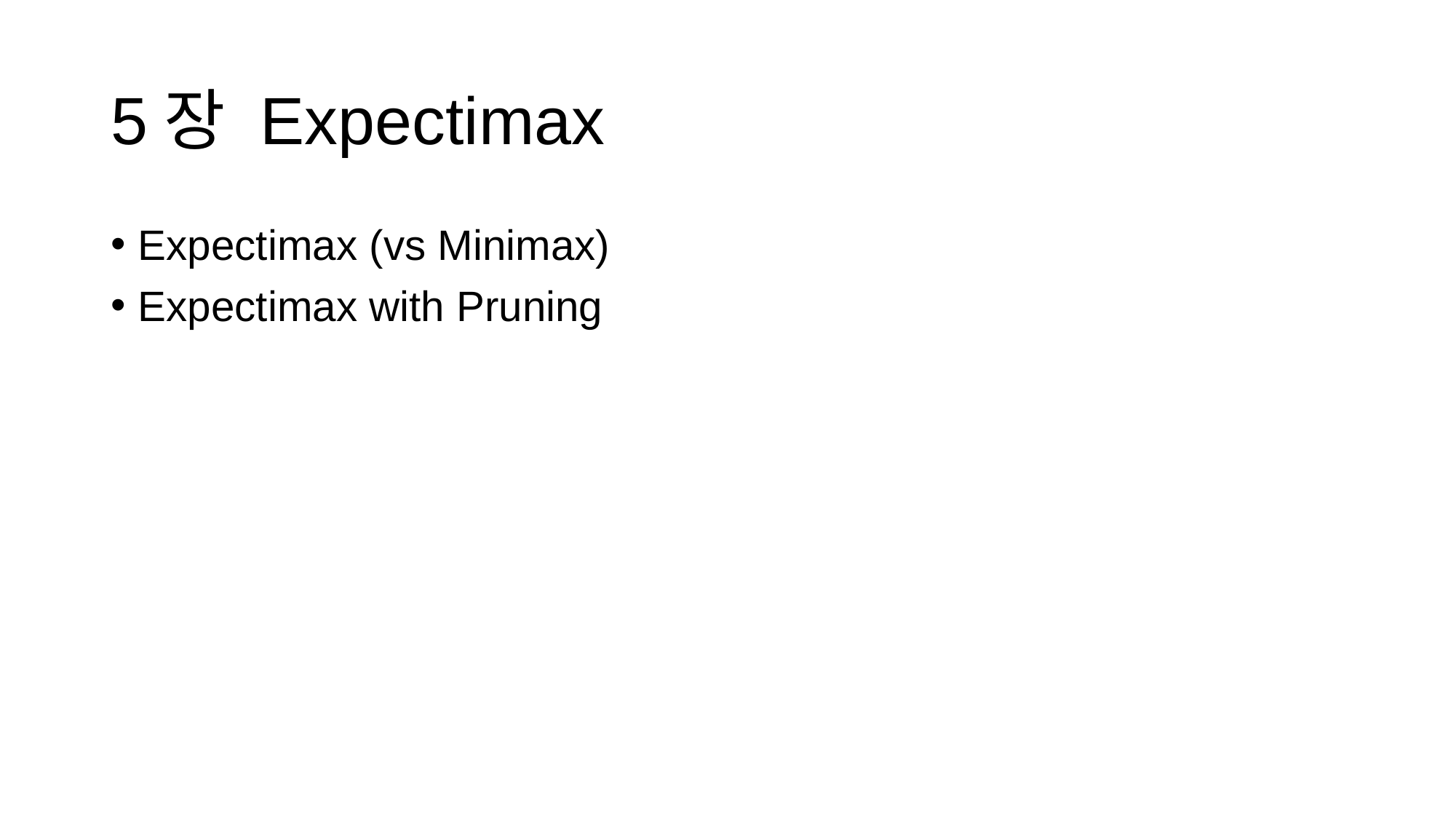

# 5장 Expectimax
Expectimax (vs Minimax)
Expectimax with Pruning